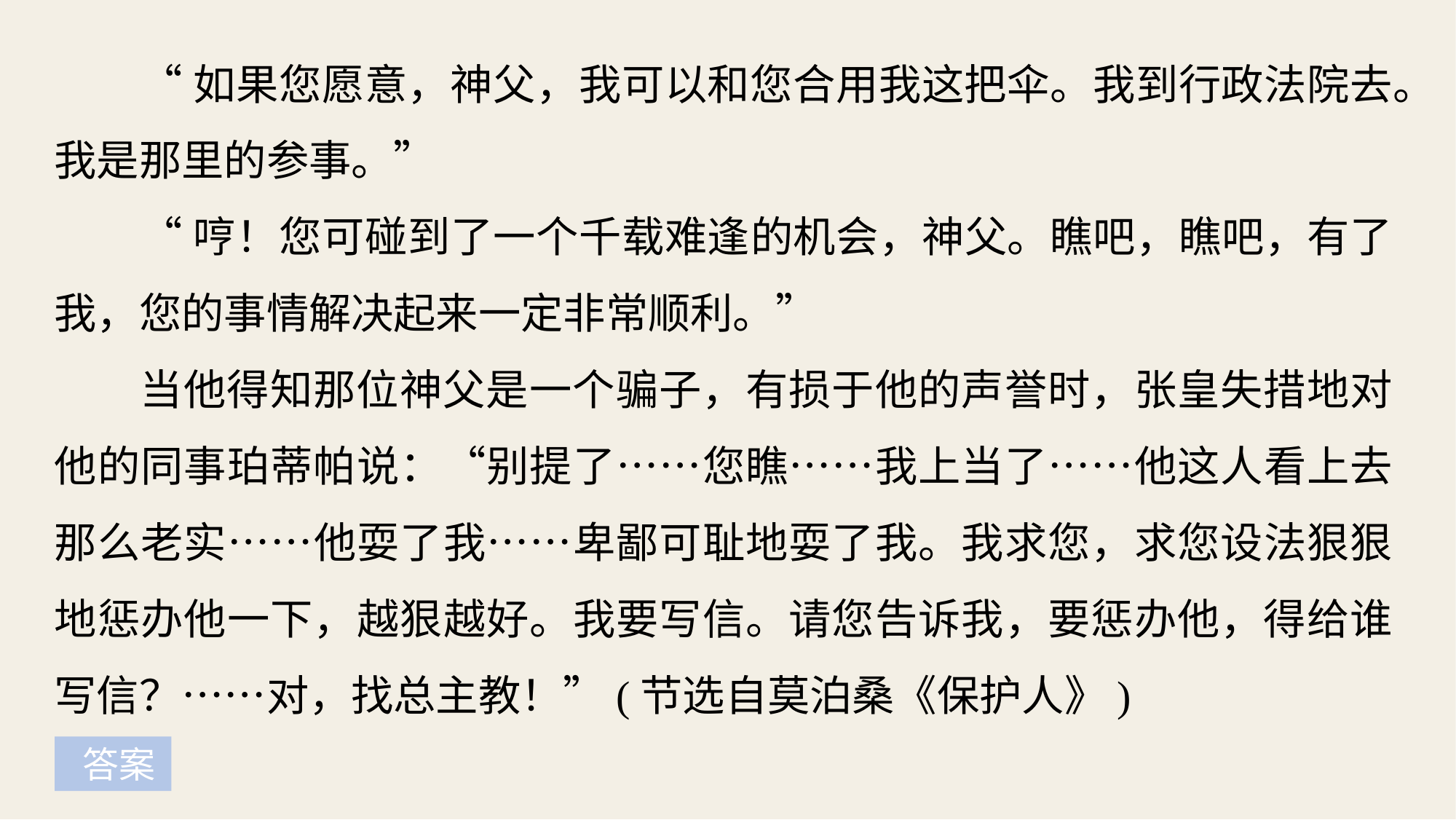

“如果您愿意，神父，我可以和您合用我这把伞。我到行政法院去。我是那里的参事。”
“哼！您可碰到了一个千载难逢的机会，神父。瞧吧，瞧吧，有了我，您的事情解决起来一定非常顺利。”
当他得知那位神父是一个骗子，有损于他的声誉时，张皇失措地对他的同事珀蒂帕说：“别提了……您瞧……我上当了……他这人看上去那么老实……他耍了我……卑鄙可耻地耍了我。我求您，求您设法狠狠地惩办他一下，越狠越好。我要写信。请您告诉我，要惩办他，得给谁写信？……对，找总主教！”(节选自莫泊桑《保护人》)
 答案